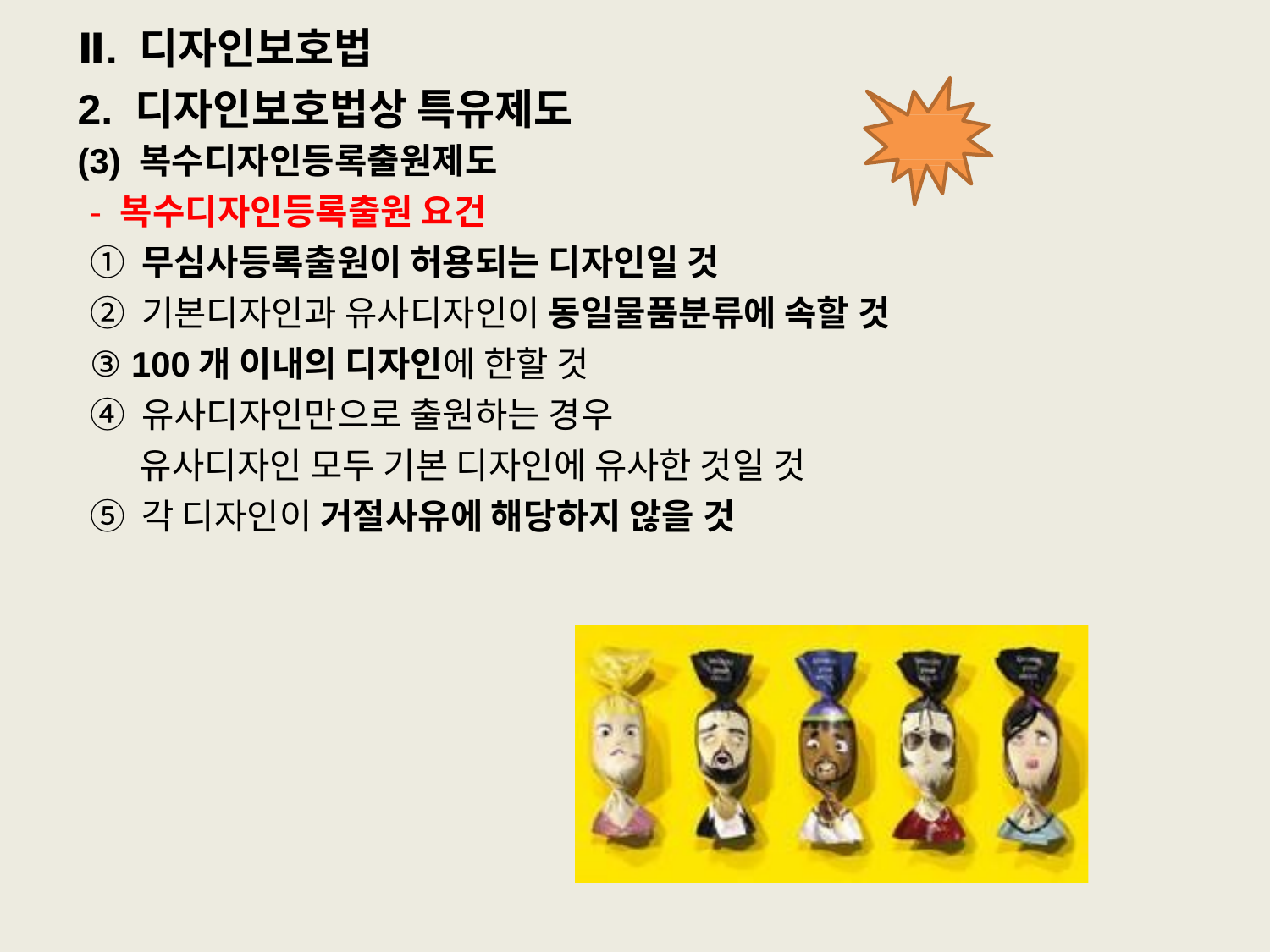

# Ⅱ. 디자인보호법
2. 디자인보호법상 특유제도
(3) 복수디자인등록출원제도
- 복수디자인등록출원 요건
① 무심사등록출원이 허용되는 디자인일 것
② 기본디자인과 유사디자인이 동일물품분류에 속할 것
③ 100개 이내의 디자인에 한할 것
④ 유사디자인만으로 출원하는 경우
유사디자인 모두 기본 디자인에 유사한 것일 것
⑤ 각 디자인이 거절사유에 해당하지 않을 것